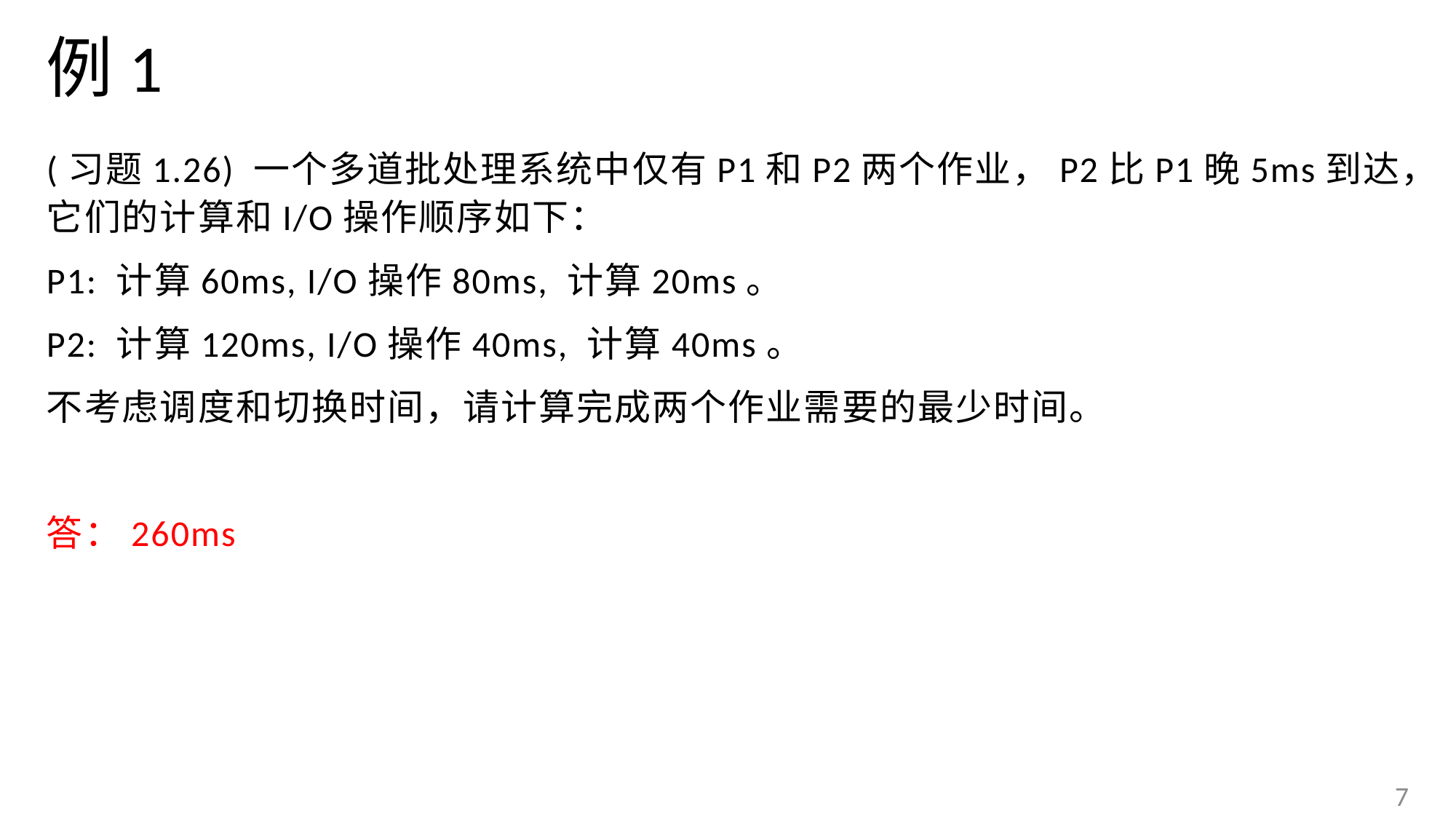

# 例1
(习题1.26) 一个多道批处理系统中仅有P1和P2两个作业，P2比P1晚5ms到达，它们的计算和I/O操作顺序如下：
P1: 计算60ms, I/O操作80ms, 计算20ms。
P2: 计算120ms, I/O操作40ms, 计算40ms。
不考虑调度和切换时间，请计算完成两个作业需要的最少时间。

答：260ms
7